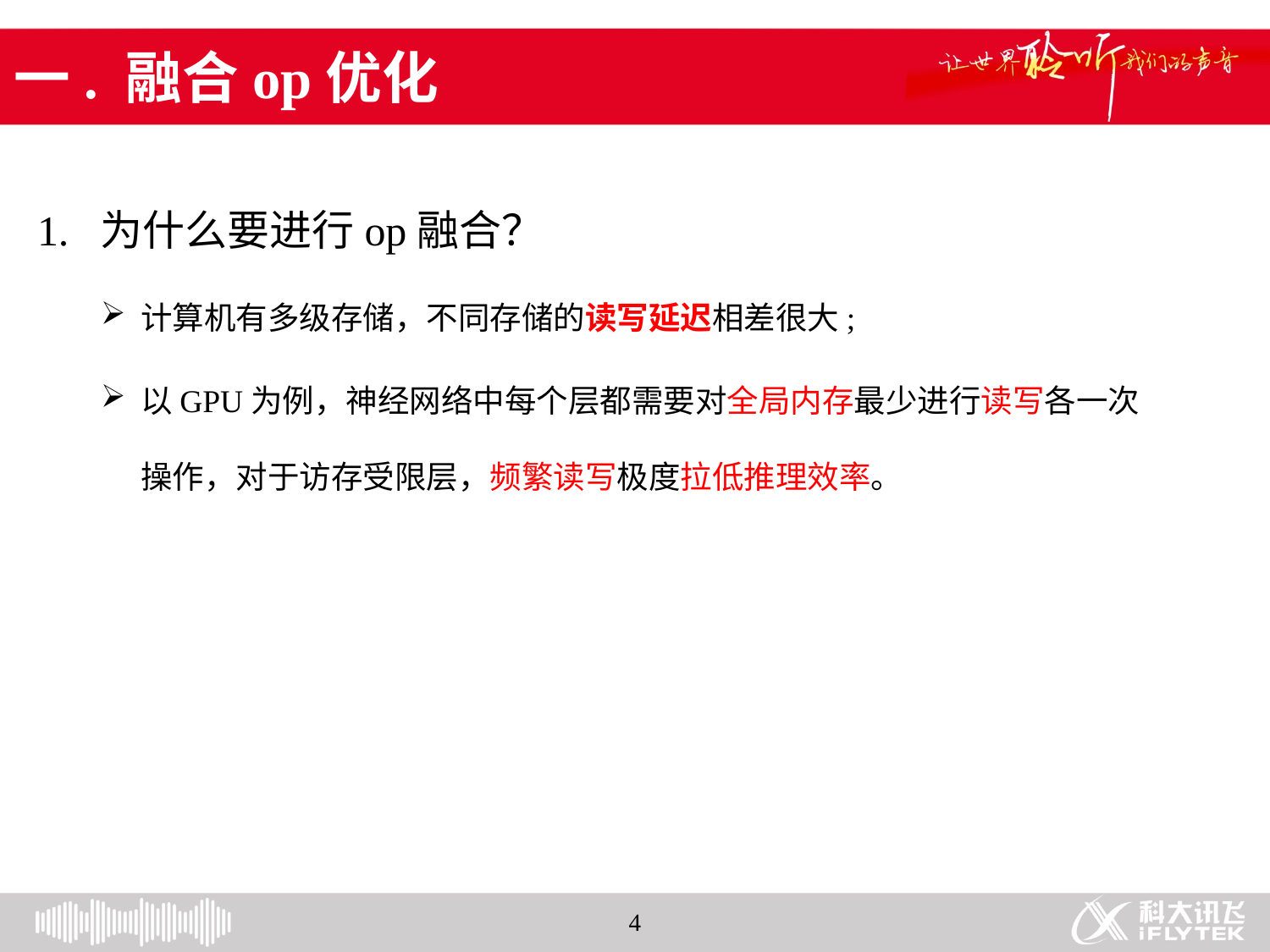

# 一. 融合op优化
1.  为什么要进行op融合？
计算机有多级存储，不同存储的读写延迟相差很大;
以GPU为例，神经网络中每个层都需要对全局内存最少进行读写各一次操作，对于访存受限层，频繁读写极度拉低推理效率。

4